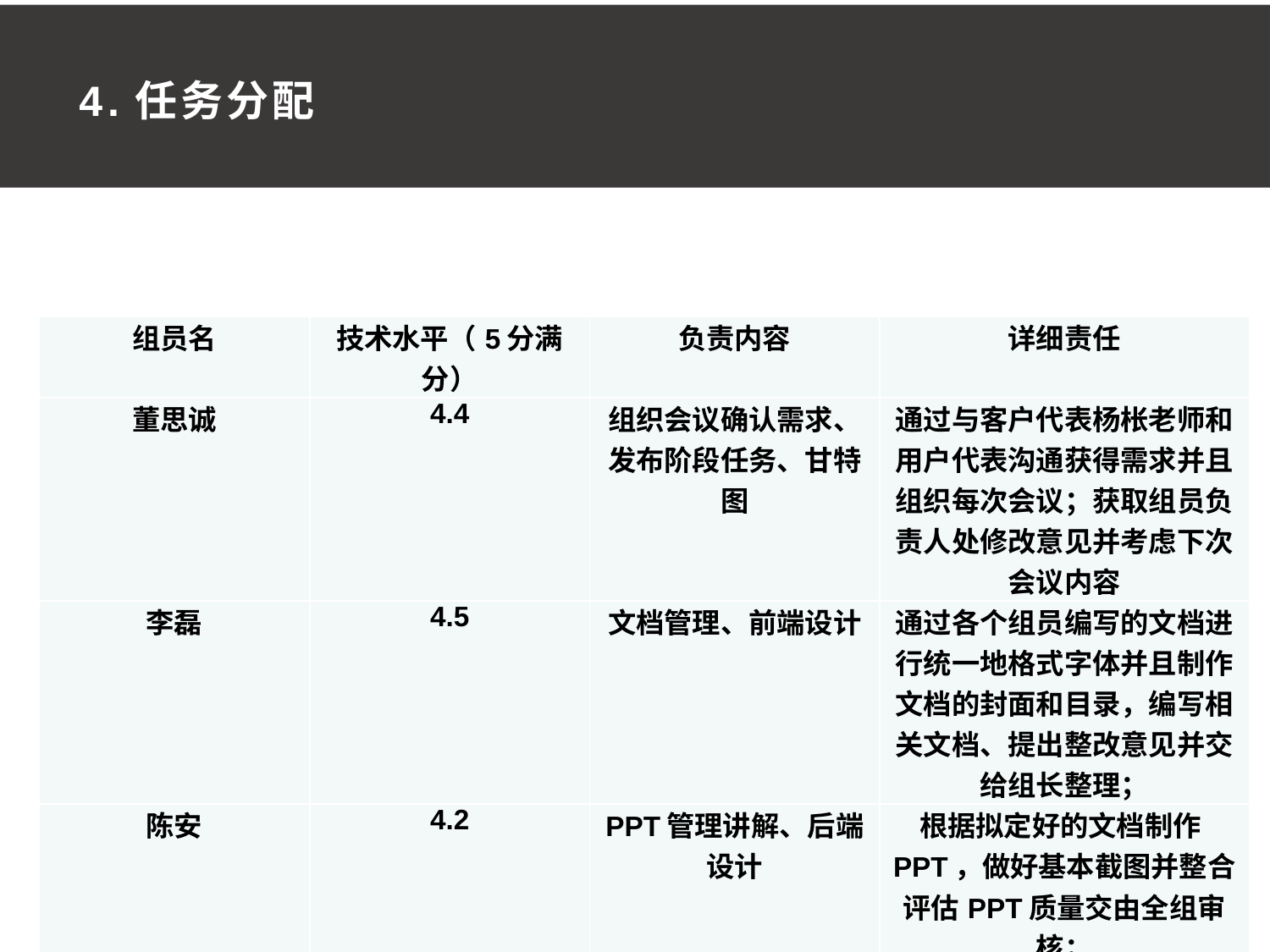

4.任务分配
| 组员名 | 技术水平（5分满分） | 负责内容 | 详细责任 |
| --- | --- | --- | --- |
| 董思诚 | 4.4 | 组织会议确认需求、发布阶段任务、甘特图 | 通过与客户代表杨枨老师和用户代表沟通获得需求并且组织每次会议；获取组员负责人处修改意见并考虑下次会议内容 |
| 李磊 | 4.5 | 文档管理、前端设计 | 通过各个组员编写的文档进行统一地格式字体并且制作文档的封面和目录，编写相关文档、提出整改意见并交给组长整理； |
| 陈安 | 4.2 | PPT管理讲解、后端设计 | 根据拟定好的文档制作PPT，做好基本截图并整合评估PPT质量交由全组审核； |